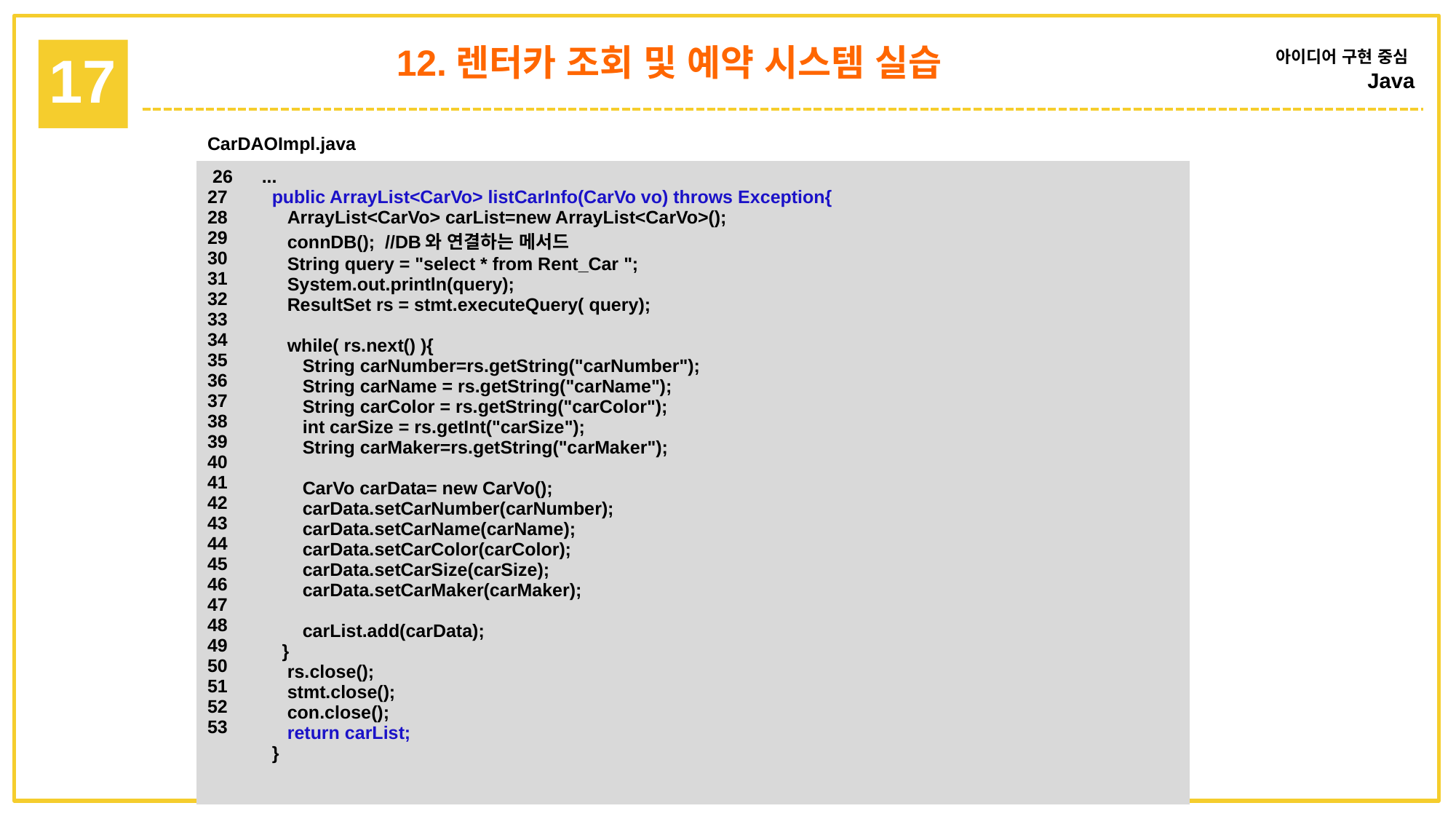

12.렌터카 조회 및 예약 시스템 실습
아이디어 구현 중심
Java
17

| CarDAOImpl.java |  |
| --- | --- |
| 26 27 28 29 30 31 32 33 34 35 36 37 38 39 40 41 42 43 44 45 46 47 48 49 50 51 52 53 | ... public ArrayList<CarVo> listCarInfo(CarVo vo) throws Exception{ ArrayList<CarVo> carList=new ArrayList<CarVo>(); connDB(); //DB와 연결하는 메서드 String query = "select \* from Rent\_Car "; System.out.println(query); ResultSet rs = stmt.executeQuery( query); while( rs.next() ){ String carNumber=rs.getString("carNumber"); String carName = rs.getString("carName"); String carColor = rs.getString("carColor"); int carSize = rs.getInt("carSize"); String carMaker=rs.getString("carMaker"); CarVo carData= new CarVo(); carData.setCarNumber(carNumber); carData.setCarName(carName); carData.setCarColor(carColor); carData.setCarSize(carSize); carData.setCarMaker(carMaker); carList.add(carData); } rs.close(); stmt.close(); con.close(); return carList; } |